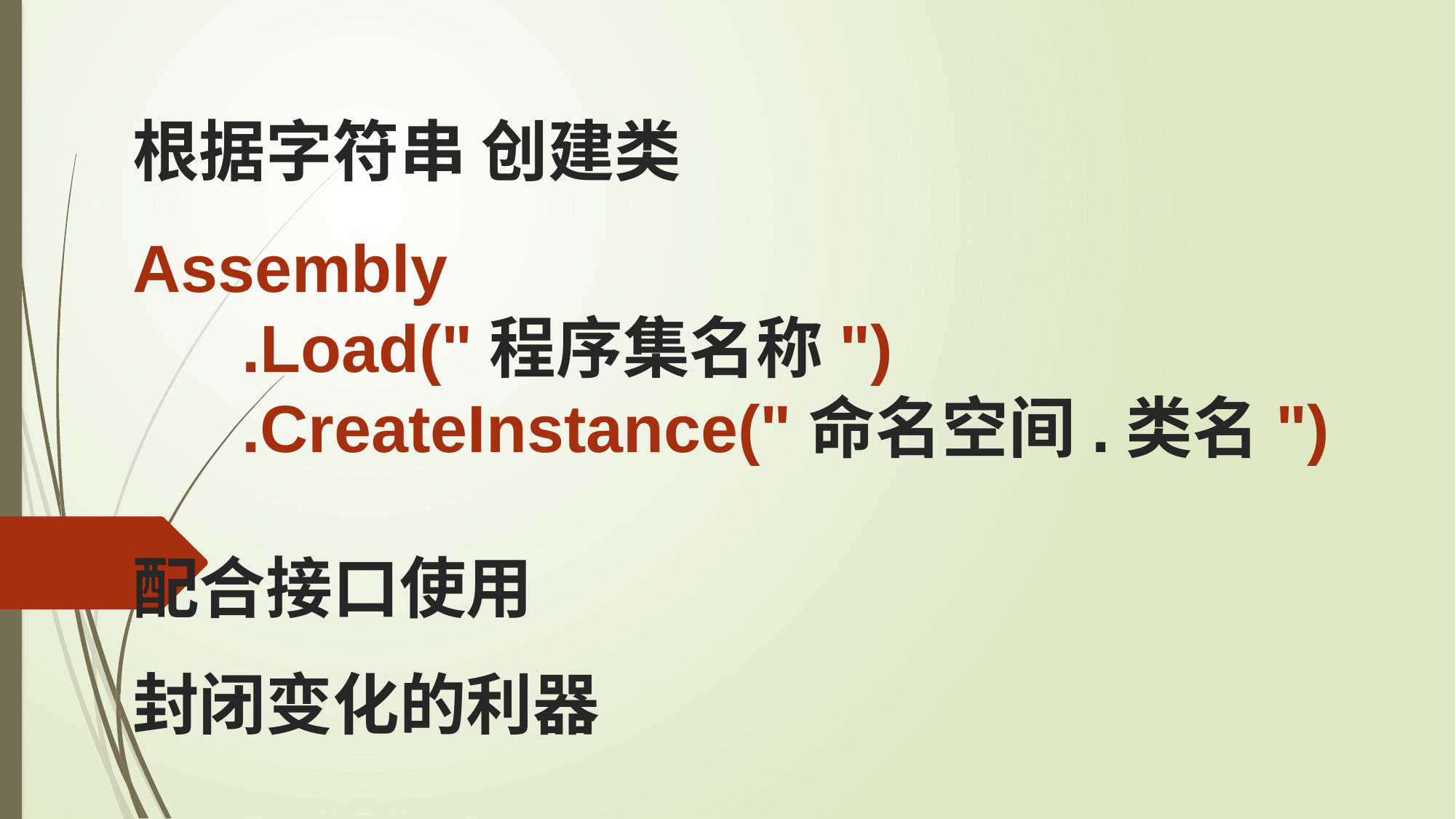

根据字符串 创建类

Assembly
	.Load("程序集名称")
	.CreateInstance("命名空间.类名")

配合接口使用

封闭变化的利器